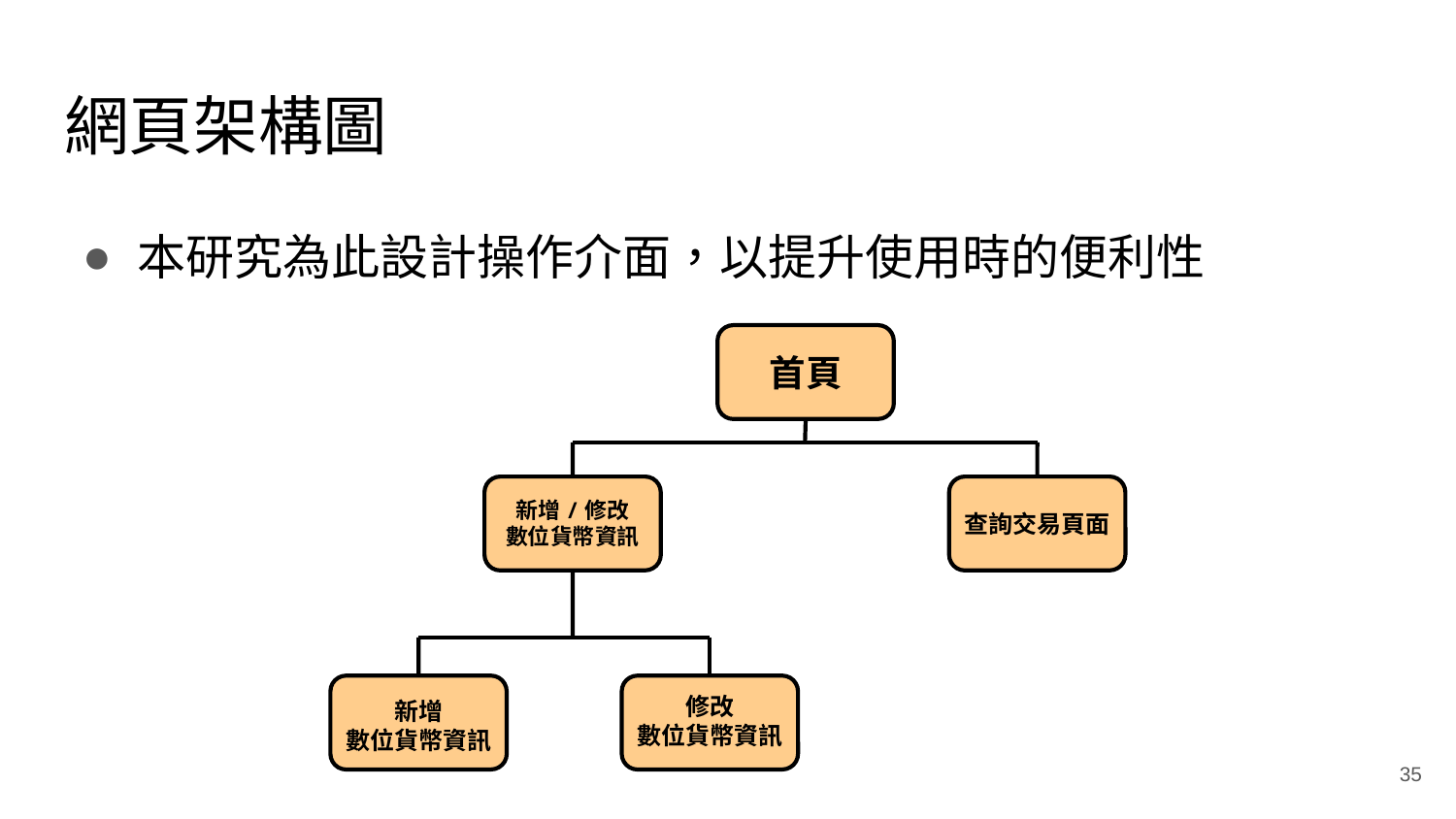

# 網頁架構圖
本研究為此設計操作介面，以提升使用時的便利性

首頁

新增/修改
數位貨幣資訊

查詢交易頁面

新增
數位貨幣資訊

修改
數位貨幣資訊
35